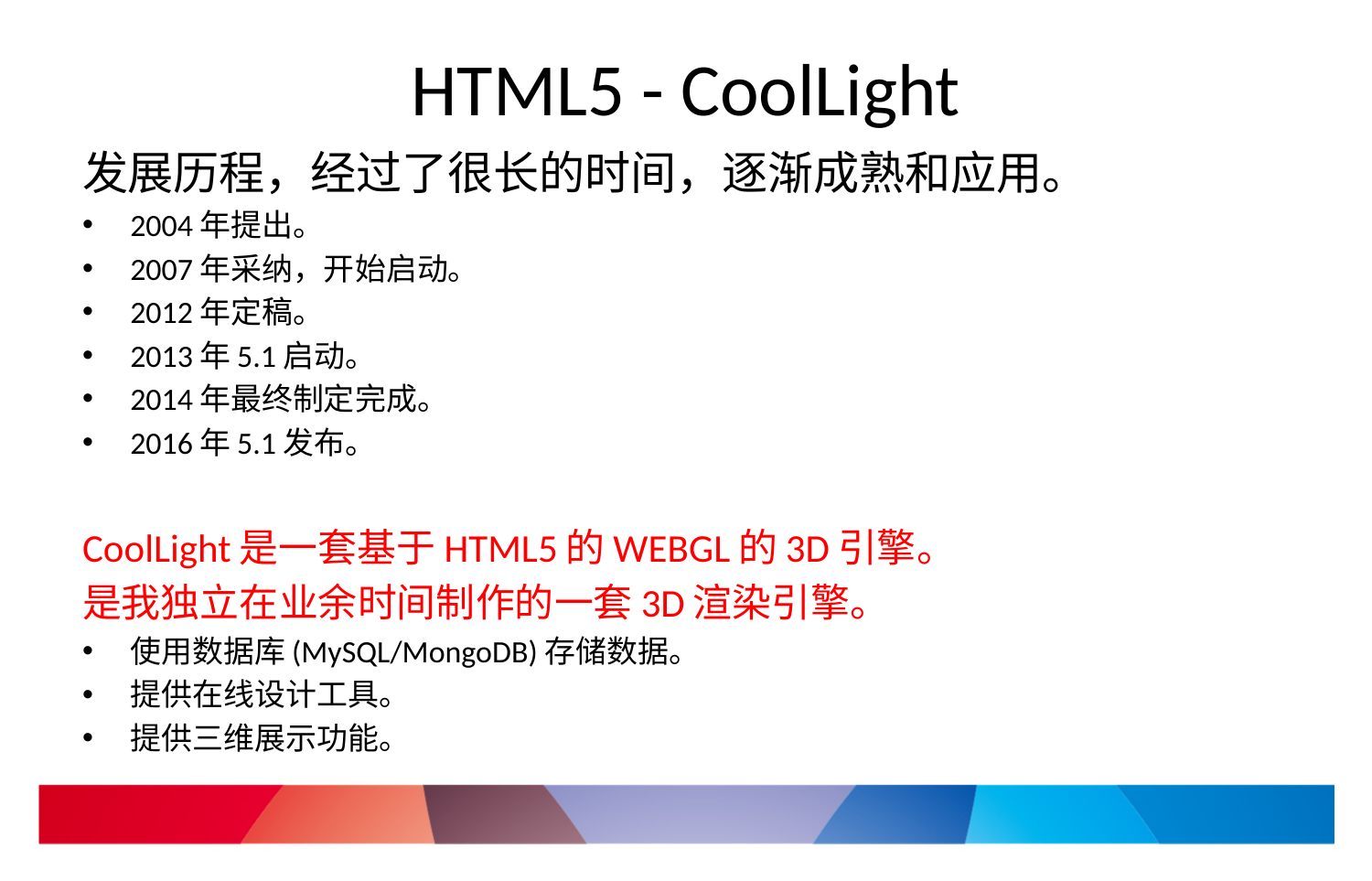

# HTML5 - CoolLight
发展历程，经过了很长的时间，逐渐成熟和应用。
2004年提出。
2007年采纳，开始启动。
2012年定稿。
2013年5.1启动。
2014年最终制定完成。
2016年5.1发布。

CoolLight是一套基于HTML5的WEBGL的3D引擎。
是我独立在业余时间制作的一套3D渲染引擎。
使用数据库(MySQL/MongoDB)存储数据。
提供在线设计工具。
提供三维展示功能。